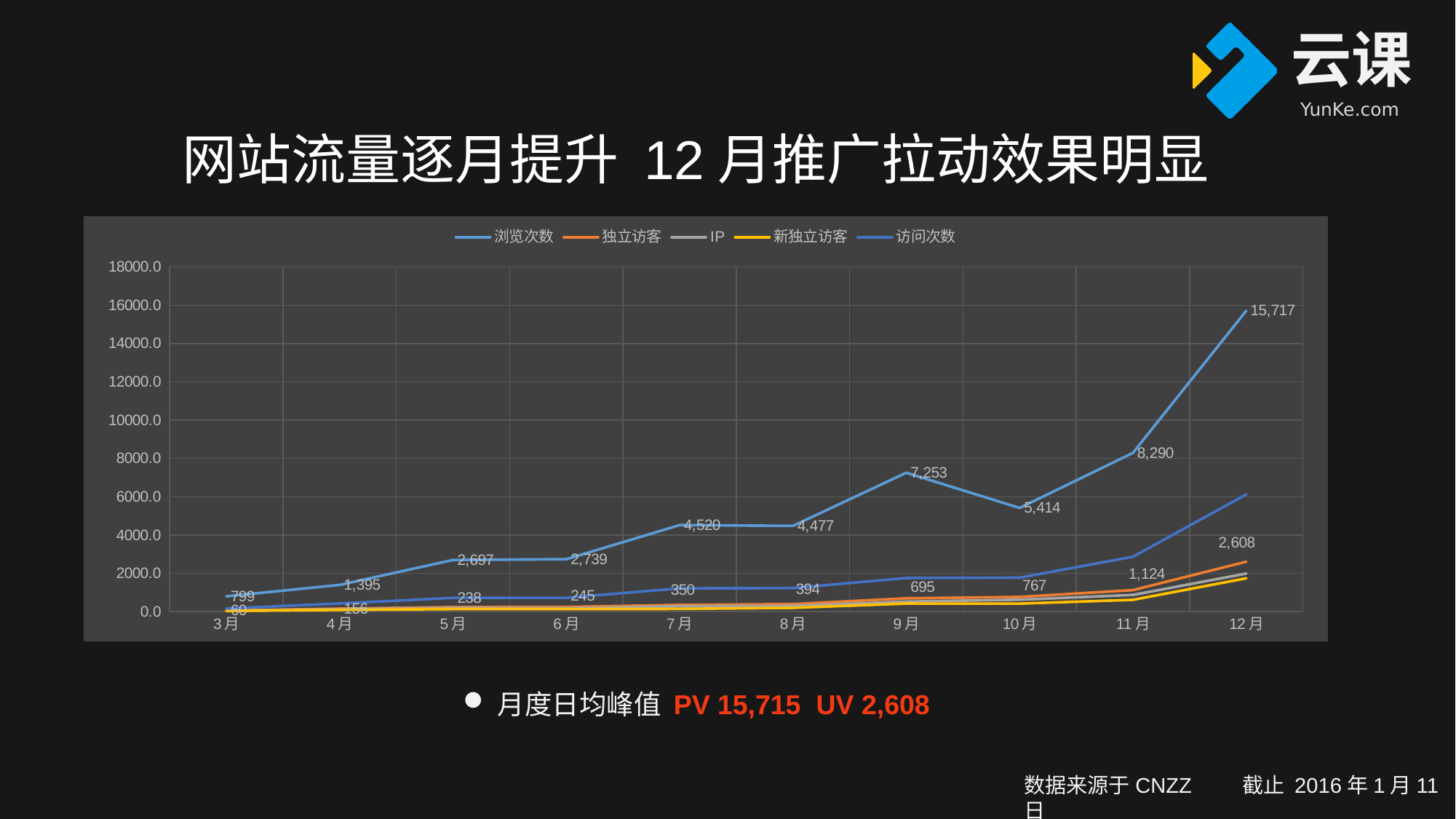

网站流量逐月提升 12月推广拉动效果明显

### Chart

| Category | 浏览次数 | 独立访客 | IP | 新独立访客 | 访问次数 |
|---|---|---|---|---|---|
| 3月 | 799.0322580645161 | 59.74193548387097 | 41.935483870967744 | 34.74193548387097 | 161.70967741935485 |
| 4月 | 1395.2 | 155.73333333333332 | 129.23333333333332 | 90.33333333333333 | 424.3 |
| 5月 | 2696.9032258064517 | 237.83870967741936 | 188.0 | 132.6451612903226 | 719.8387096774194 |
| 6月 | 2738.5666666666666 | 245.26666666666668 | 174.13333333333333 | 132.46666666666667 | 724.7333333333333 |
| 7月 | 4519.709677419355 | 350.16129032258067 | 279.93548387096774 | 143.3548387096774 | 1216.3870967741937 |
| 8月 | 4476.935483870968 | 393.7741935483871 | 300.64516129032256 | 199.06451612903226 | 1228.9354838709678 |
| 9月 | 7253.033333333334 | 695.4666666666667 | 524.3 | 421.0 | 1757.3333333333333 |
| 10月 | 5414.129032258064 | 766.6129032258065 | 623.5806451612904 | 418.3225806451613 | 1772.3870967741937 |
| 11月 | 8289.5 | 1123.7666666666667 | 871.8 | 617.3333333333334 | 2867.9 |
| 12月 | 15717.129032258064 | 2608.3870967741937 | 1989.6129032258063 | 1741.4516129032259 | 6120.387096774193 |
月度日均峰值 PV 15,715  UV 2,608
数据来源于CNZZ	截止 2016年1月11日